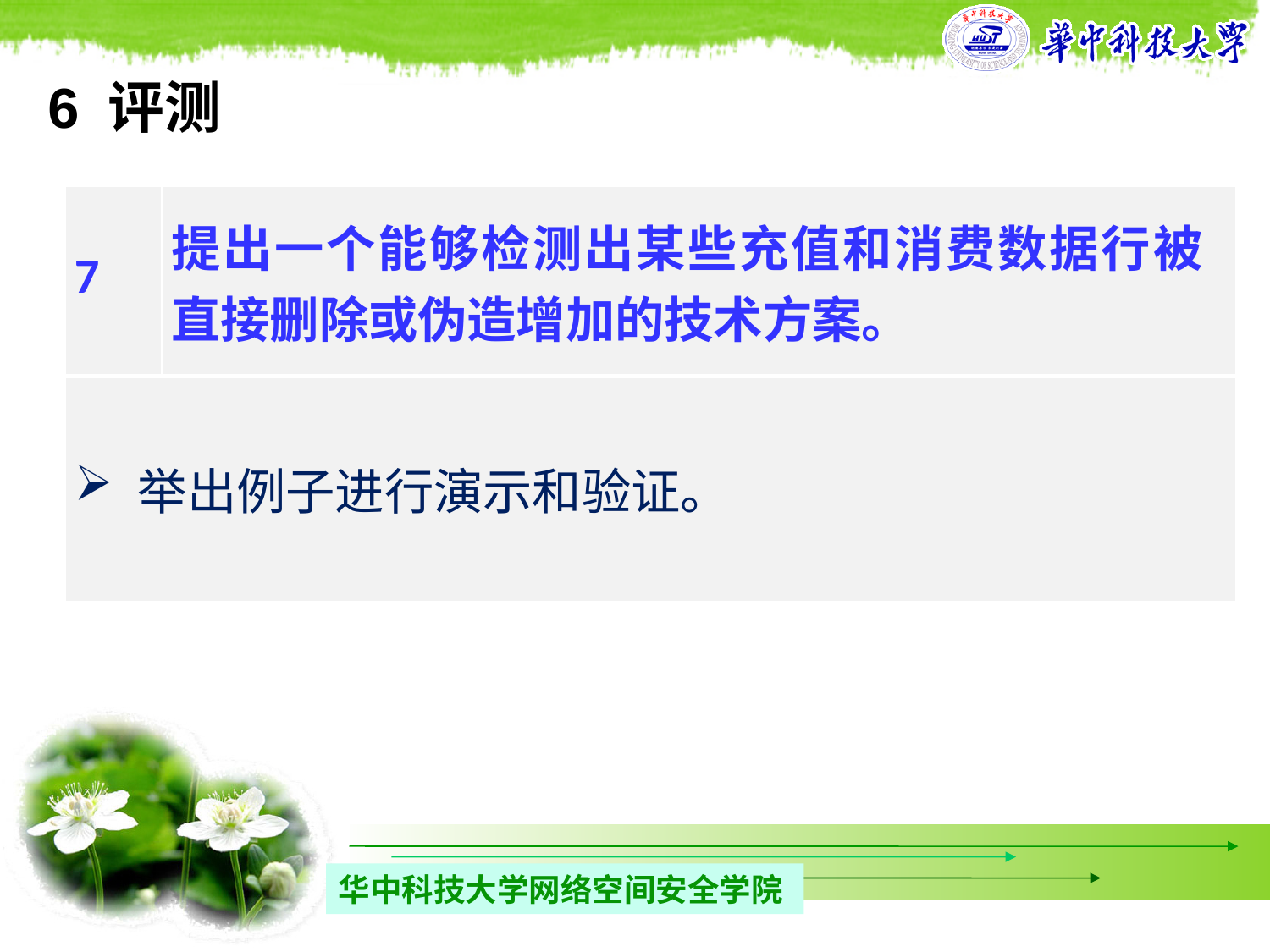

6 评测
| 7 | 提出一个能够检测出某些充值和消费数据行被直接删除或伪造增加的技术方案。 |  |
| --- | --- | --- |
| 举出例子进行演示和验证。 |  |  |
30